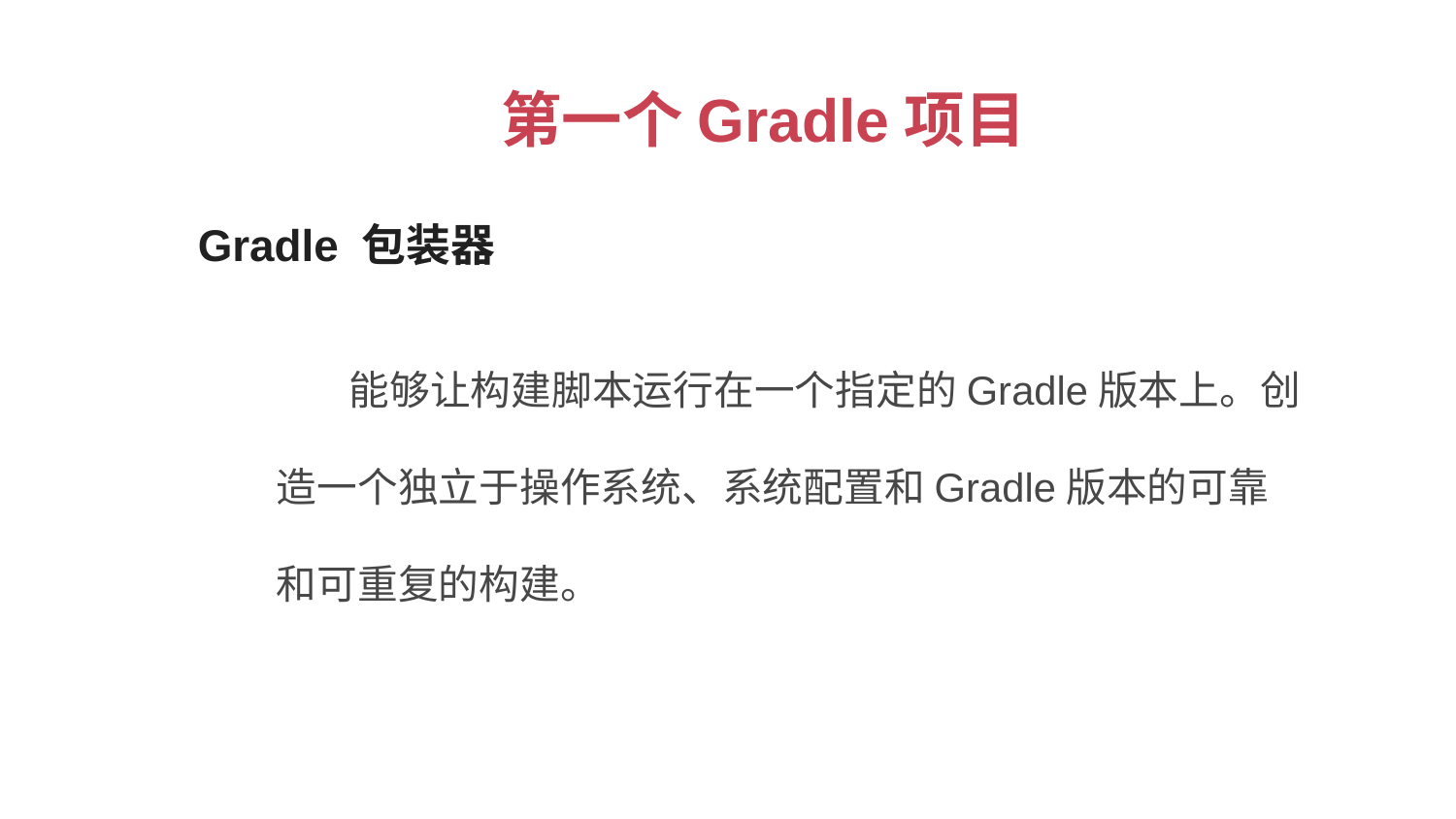

第一个Gradle项目
Gradle 包装器
       能够让构建脚本运行在一个指定的Gradle版本上。创造一个独立于操作系统、系统配置和Gradle版本的可靠和可重复的构建。